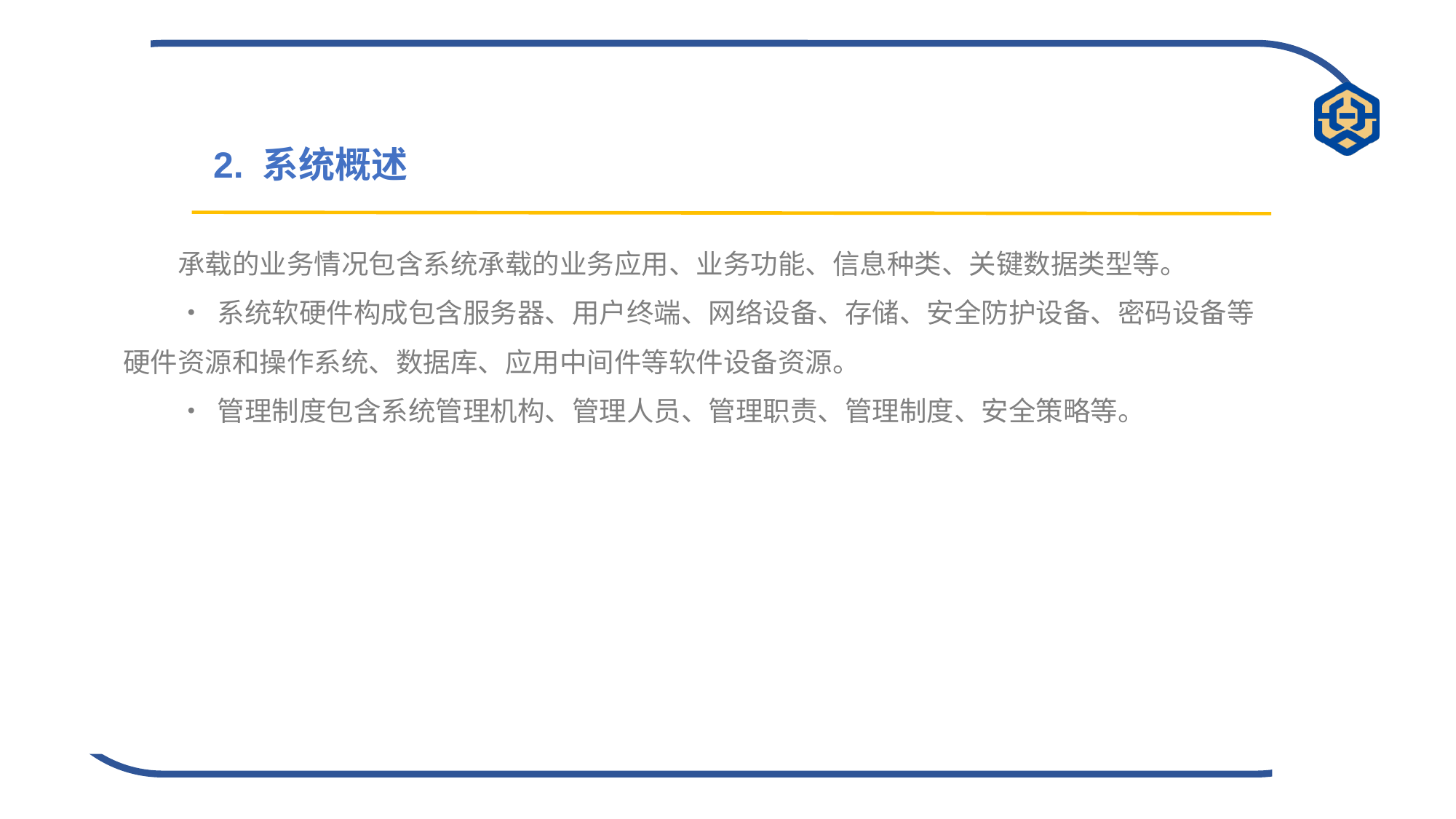

2. 系统概述
承载的业务情况包含系统承载的业务应用、业务功能、信息种类、关键数据类型等。
• 系统软硬件构成包含服务器、用户终端、网络设备、存储、安全防护设备、密码设备等硬件资源和操作系统、数据库、应用中间件等软件设备资源。
• 管理制度包含系统管理机构、管理人员、管理职责、管理制度、安全策略等。